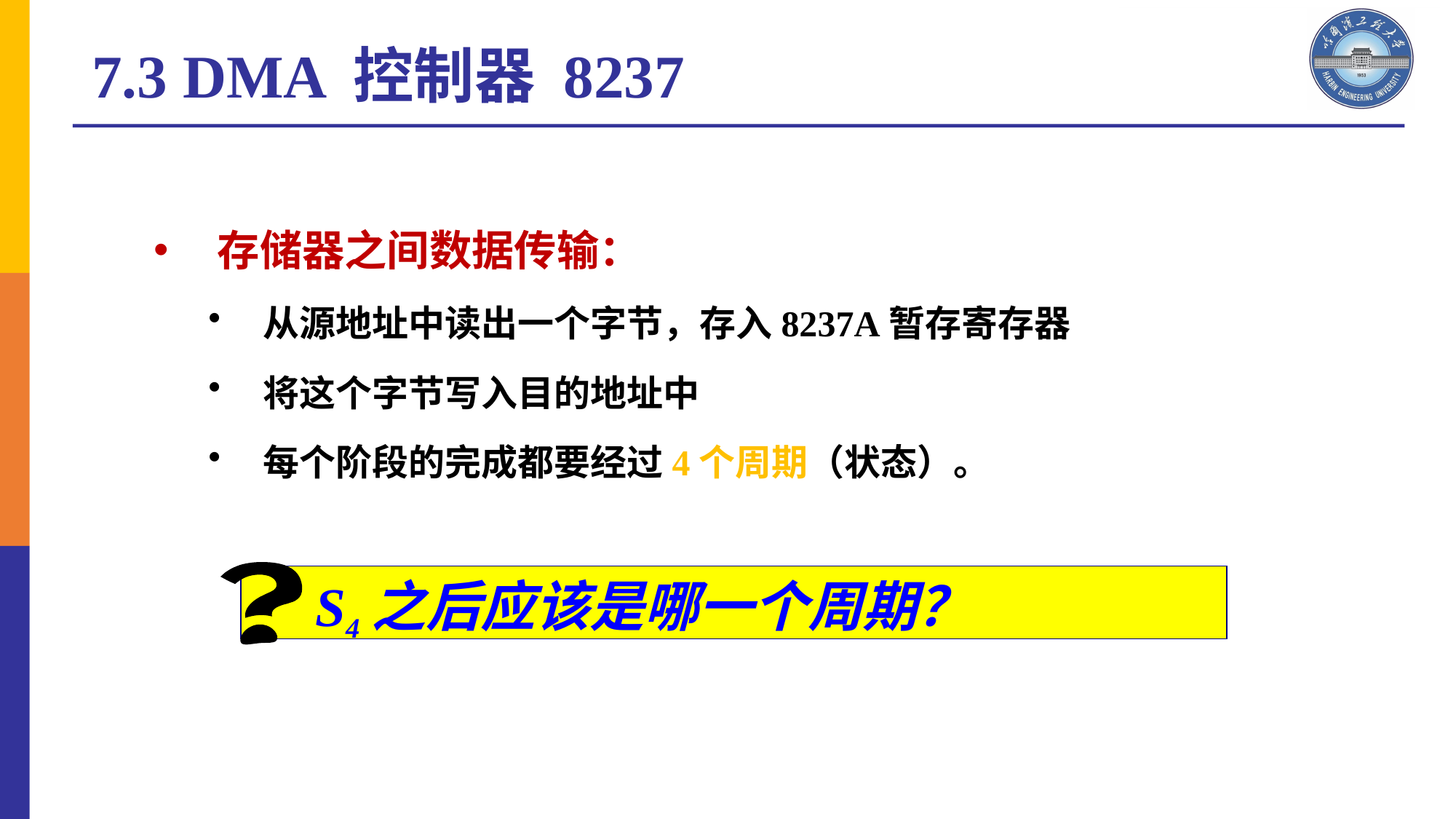

7.3 DMA 控制器 8237
存储器之间数据传输：
从源地址中读出一个字节，存入8237A暂存寄存器
将这个字节写入目的地址中
每个阶段的完成都要经过4个周期（状态）。
？
	S4之后应该是哪一个周期？